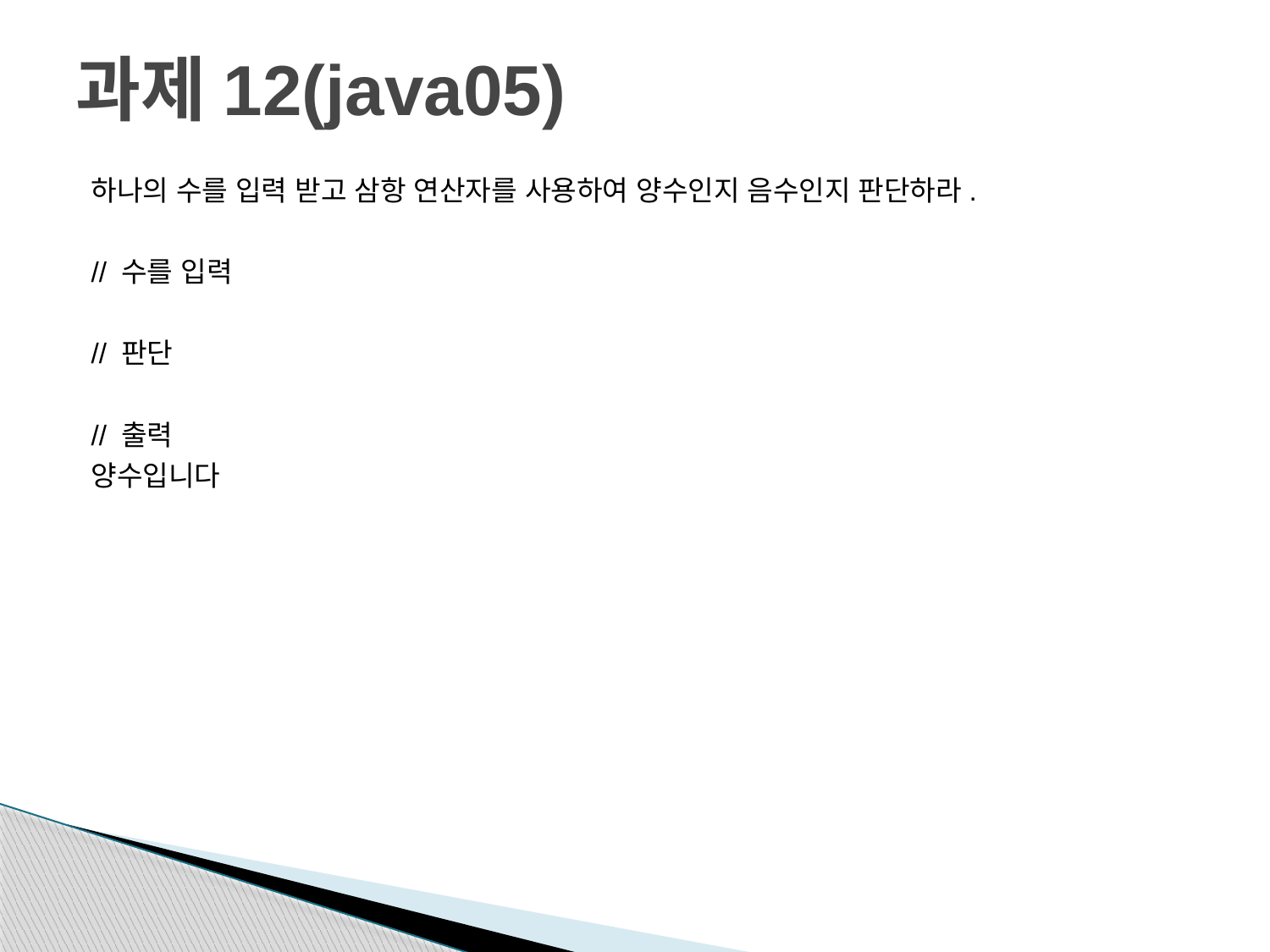

# 과제12(java05)
하나의 수를 입력 받고 삼항 연산자를 사용하여 양수인지 음수인지 판단하라.

// 수를 입력

// 판단

// 출력
양수입니다